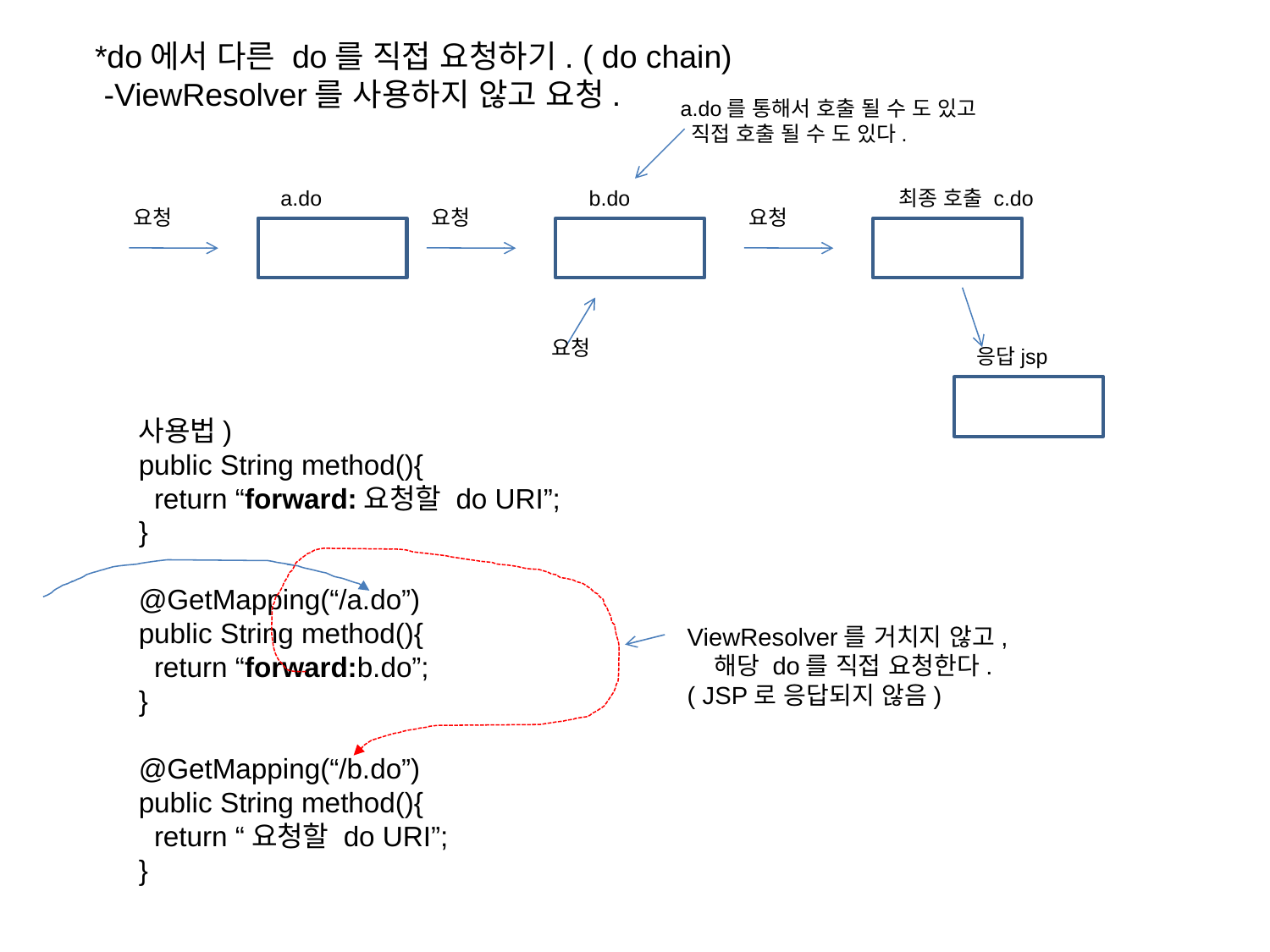

*do에서 다른 do를 직접 요청하기. ( do chain)
 -ViewResolver를 사용하지 않고 요청.
a.do를 통해서 호출 될 수 도 있고
 직접 호출 될 수 도 있다.
a.do
b.do
최종 호출 c.do
요청
요청
요청

요청
응답jsp

사용법)
public String method(){
  return “forward:요청할 do URI”;
}

@GetMapping(“/a.do”)
public String method(){
  return “forward:b.do”;
}

@GetMapping(“/b.do”)
public String method(){
  return “요청할 do URI”;
}

ViewResolver를 거치지 않고,
   해당 do를 직접 요청한다.
( JSP로 응답되지 않음)